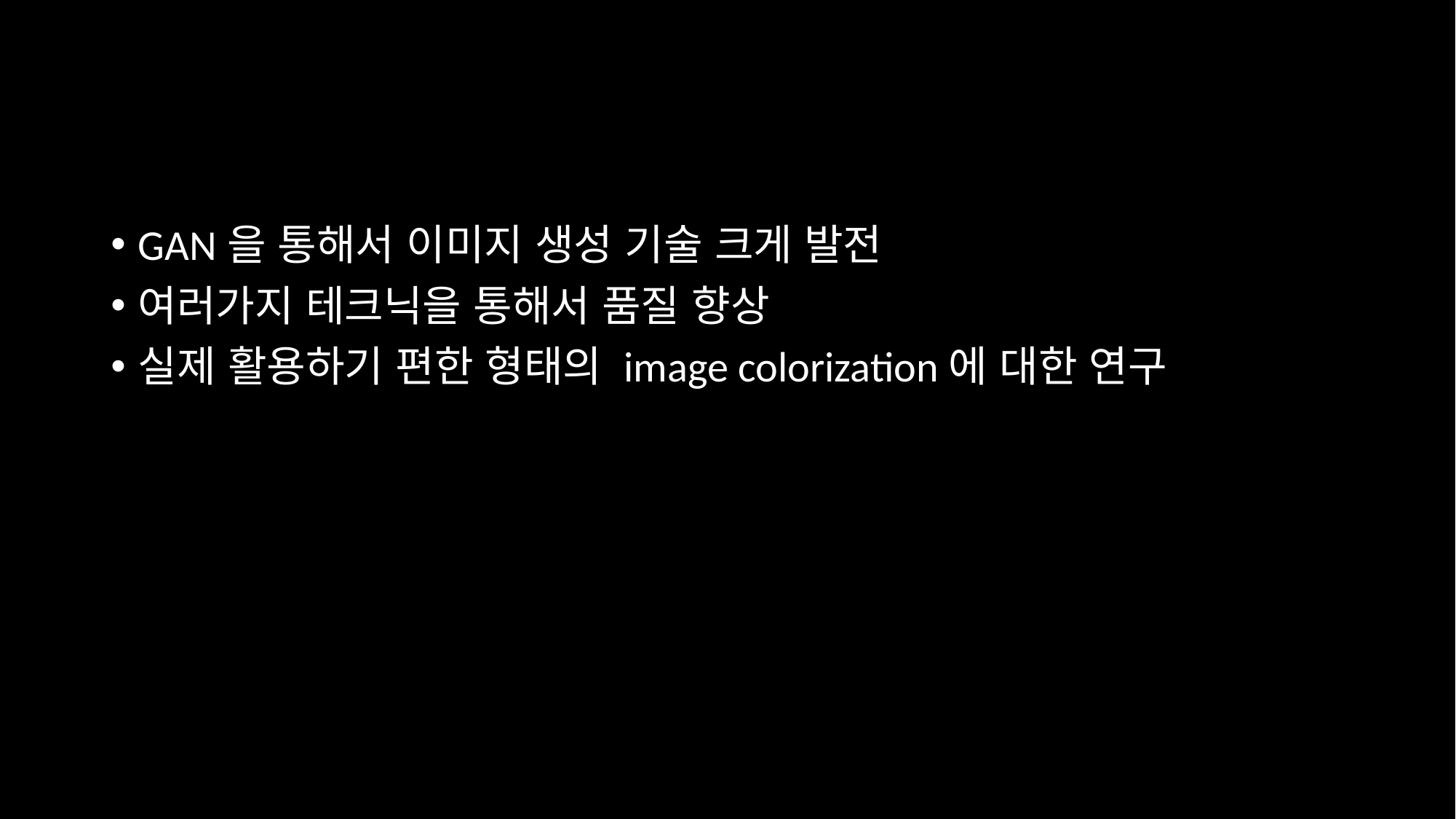

#
GAN을 통해서 이미지 생성 기술 크게 발전
여러가지 테크닉을 통해서 품질 향상
실제 활용하기 편한 형태의 image colorization에 대한 연구